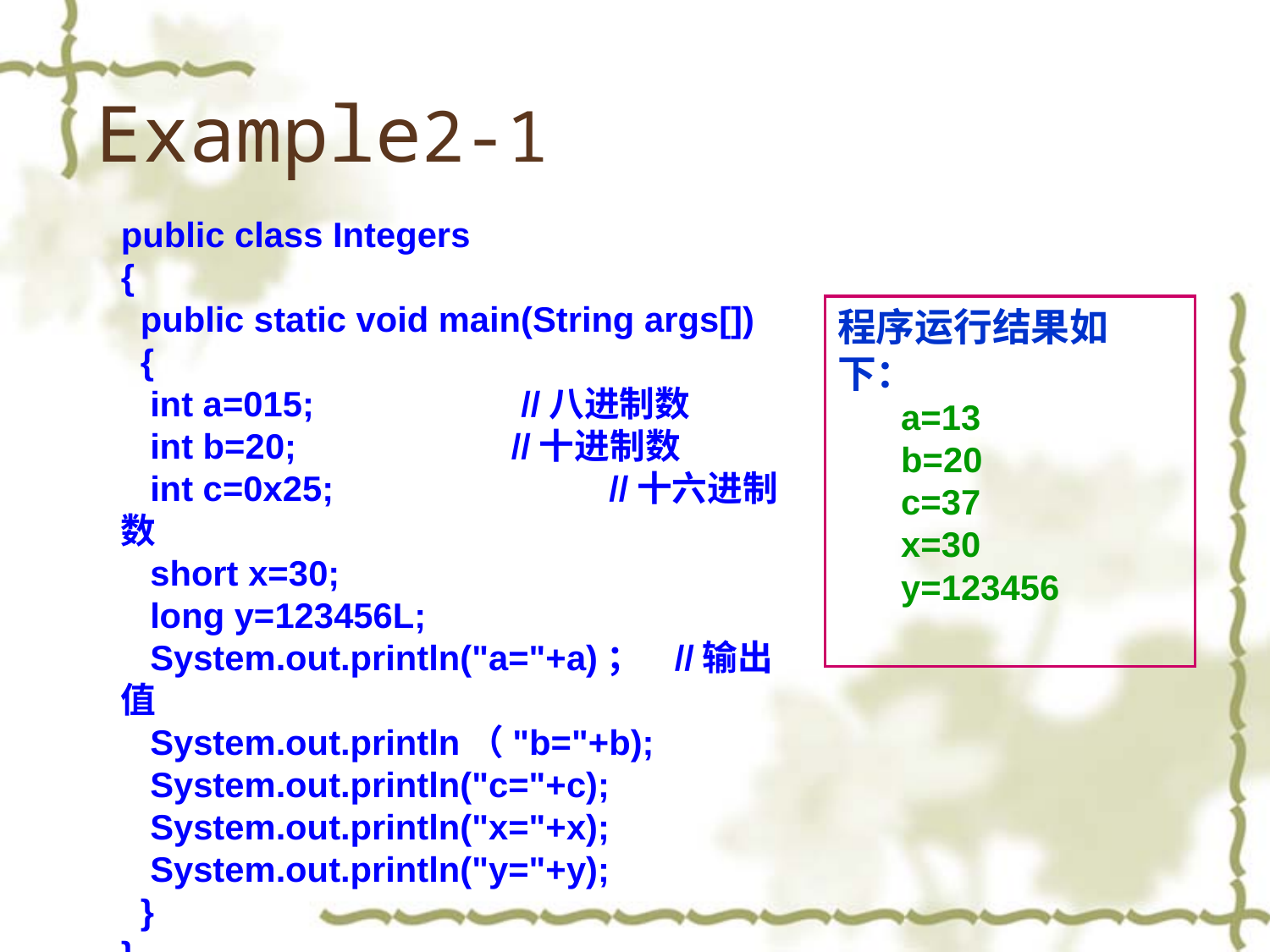

# Example2-1
public class Integers
{
  public static void main(String args[])
  {
   int a=015;    	               //八进制数
   int b=20;    	              //十进制数
   int c=0x25;     	           //十六进制数
   short x=30;
   long y=123456L;
   System.out.println("a="+a)；   //输出值
   System.out.println（"b="+b);
   System.out.println("c="+c);
   System.out.println("x="+x);
   System.out.println("y="+y);
  }
}
程序运行结果如下：
a=13
b=20
c=37
x=30
y=123456